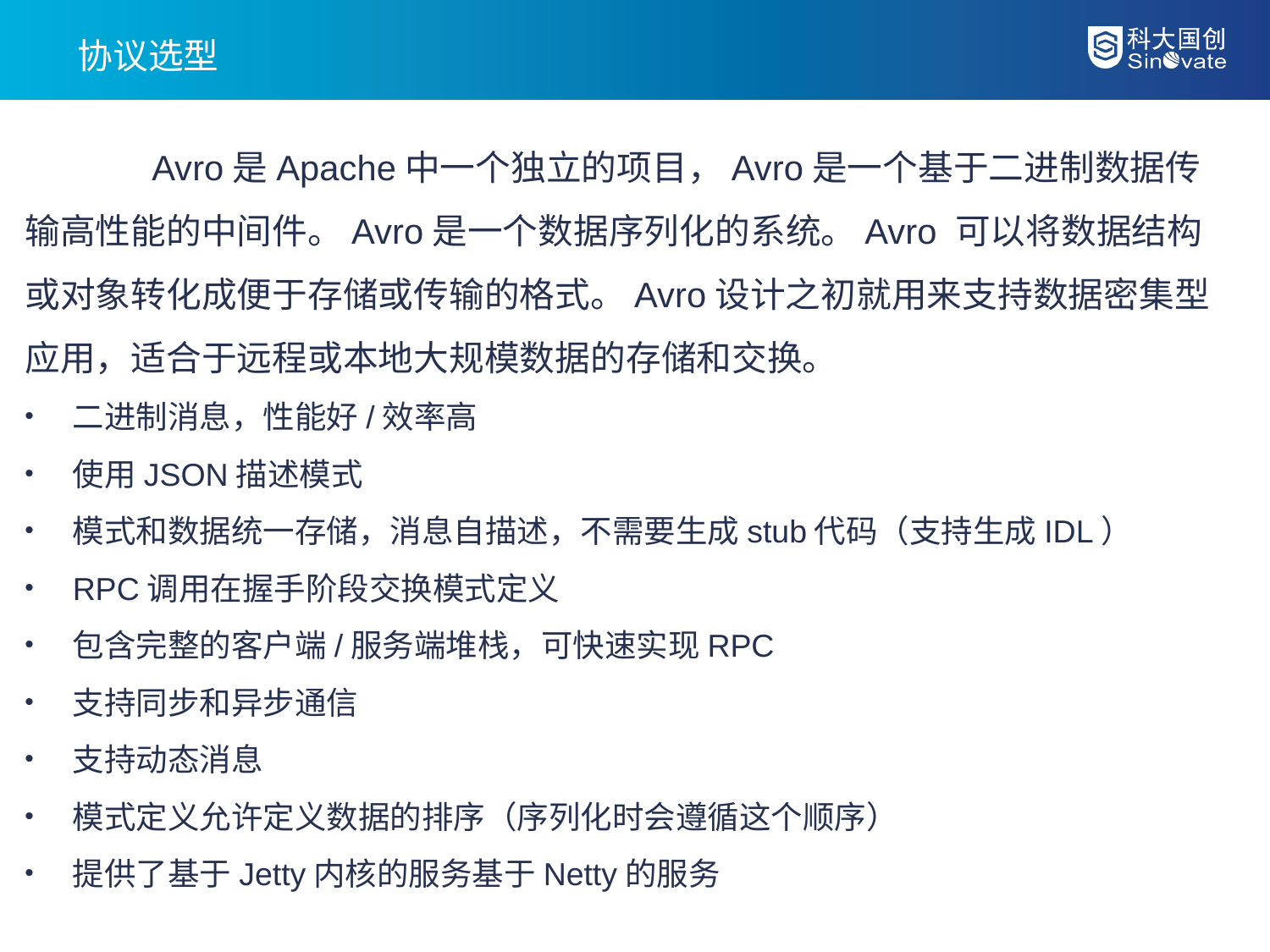

协议选型
	Avro是Apache中一个独立的项目，Avro是一个基于二进制数据传输高性能的中间件。Avro是一个数据序列化的系统。Avro 可以将数据结构或对象转化成便于存储或传输的格式。Avro设计之初就用来支持数据密集型应用，适合于远程或本地大规模数据的存储和交换。
二进制消息，性能好/效率高
使用JSON描述模式
模式和数据统一存储，消息自描述，不需要生成stub代码（支持生成IDL）
RPC调用在握手阶段交换模式定义
包含完整的客户端/服务端堆栈，可快速实现RPC
支持同步和异步通信
支持动态消息
模式定义允许定义数据的排序（序列化时会遵循这个顺序）
提供了基于Jetty内核的服务基于Netty的服务